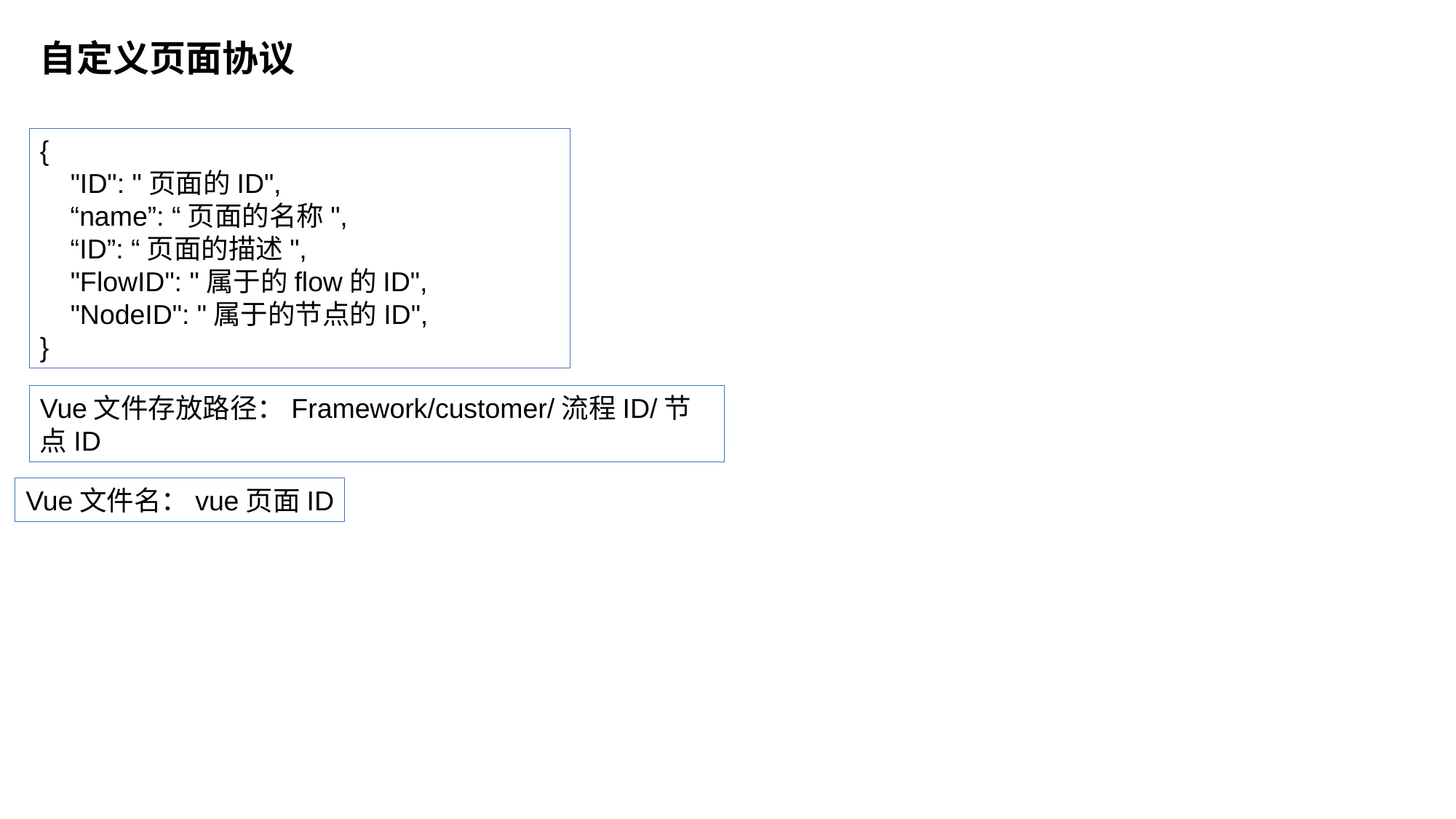

自定义页面协议
{
    "ID": "页面的ID",
    “name”: “页面的名称",
    “ID”: “页面的描述",
    "FlowID": "属于的flow的ID",
    "NodeID": "属于的节点的ID",
}
Vue文件存放路径：Framework/customer/流程ID/节点ID
Vue文件名：vue页面ID